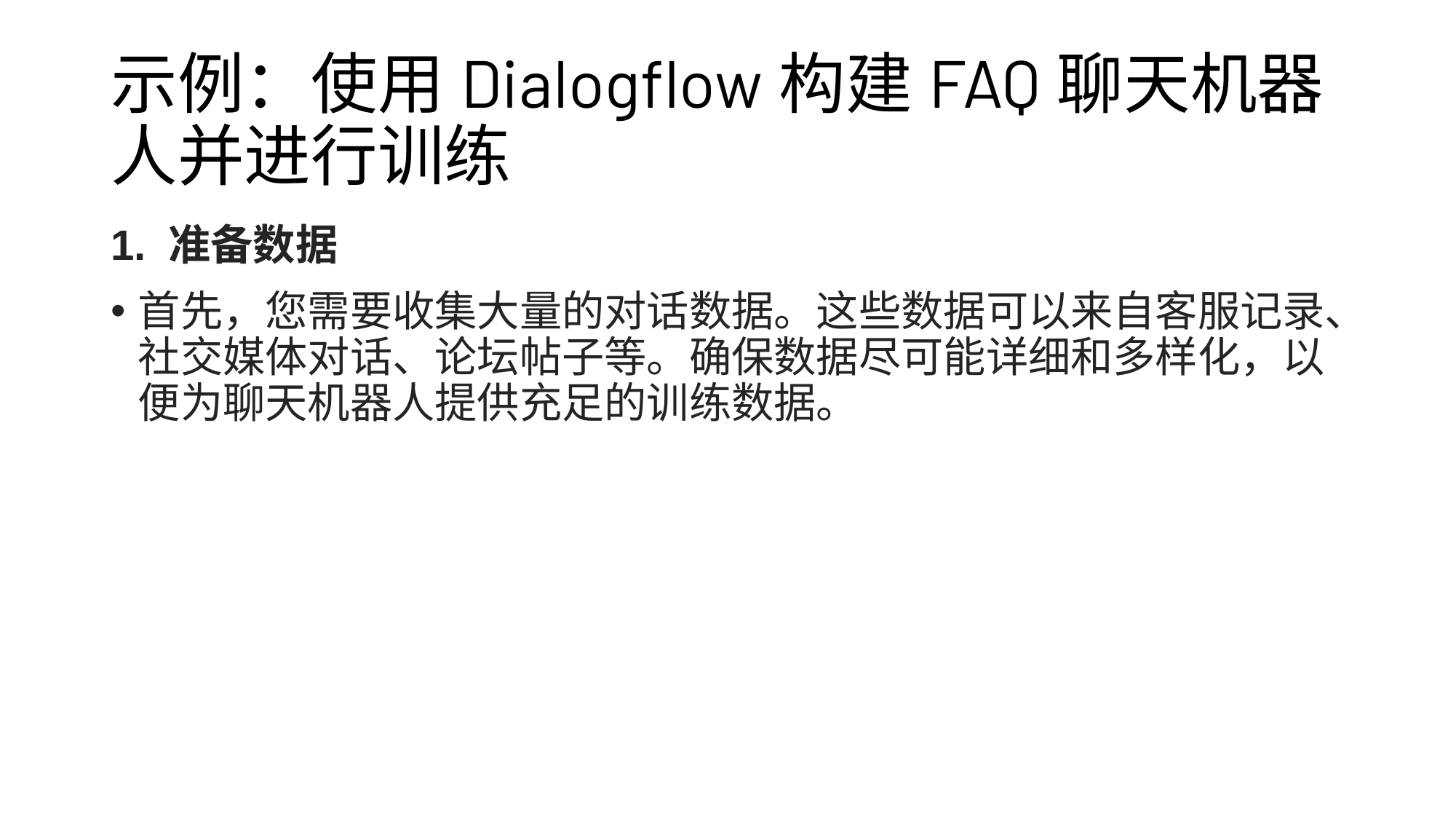

# 示例：使用Dialogflow构建FAQ聊天机器人并进行训练
1. 准备数据
首先，您需要收集大量的对话数据。这些数据可以来自客服记录、社交媒体对话、论坛帖子等。确保数据尽可能详细和多样化，以便为聊天机器人提供充足的训练数据。